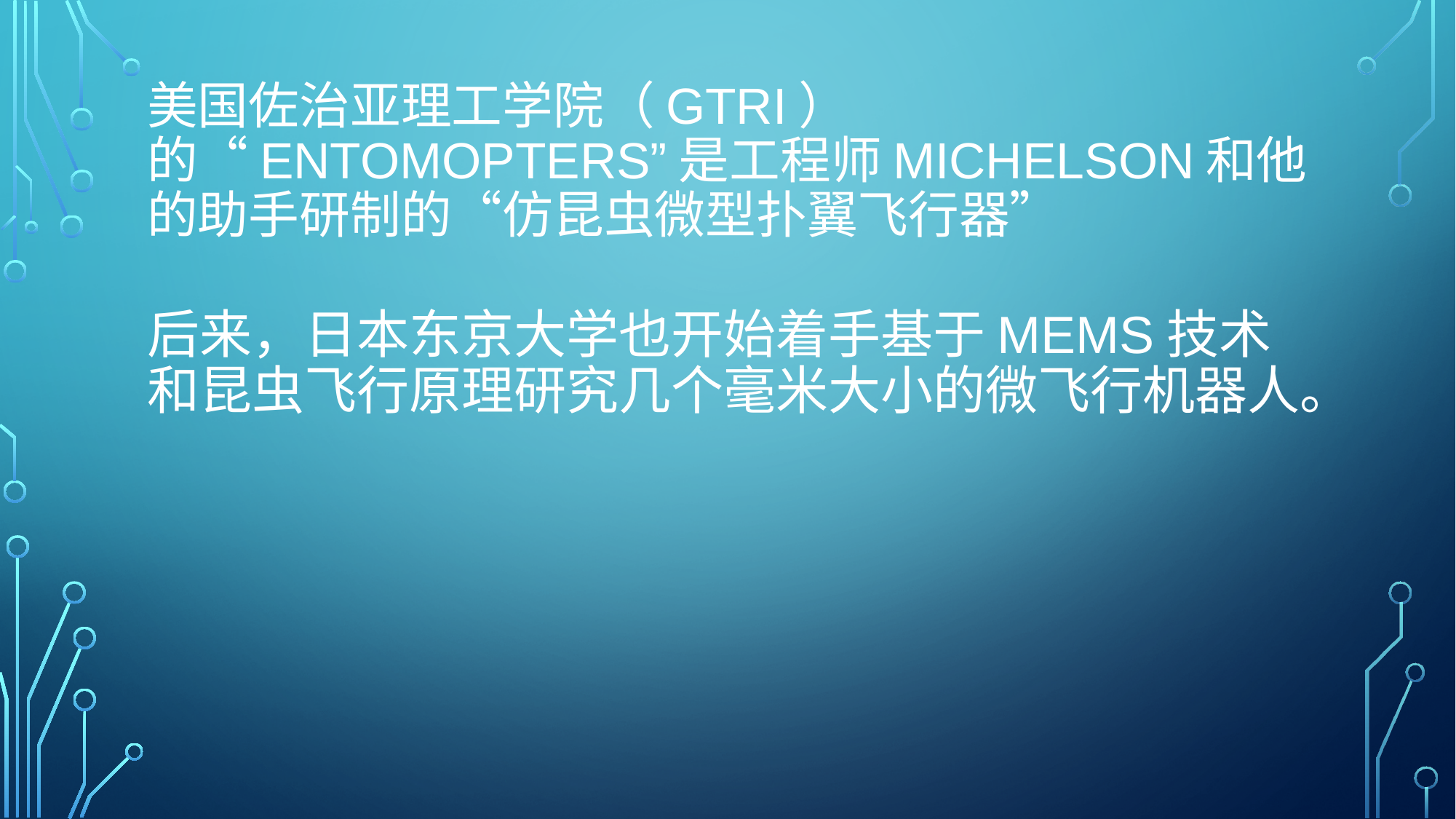

# 美国佐治亚理工学院（GTRI）的“Entomopters”是工程师Michelson和他的助手研制的“仿昆虫微型扑翼飞行器”
后来，日本东京大学也开始着手基于MEMS技术和昆虫飞行原理研究几个毫米大小的微飞行机器人。